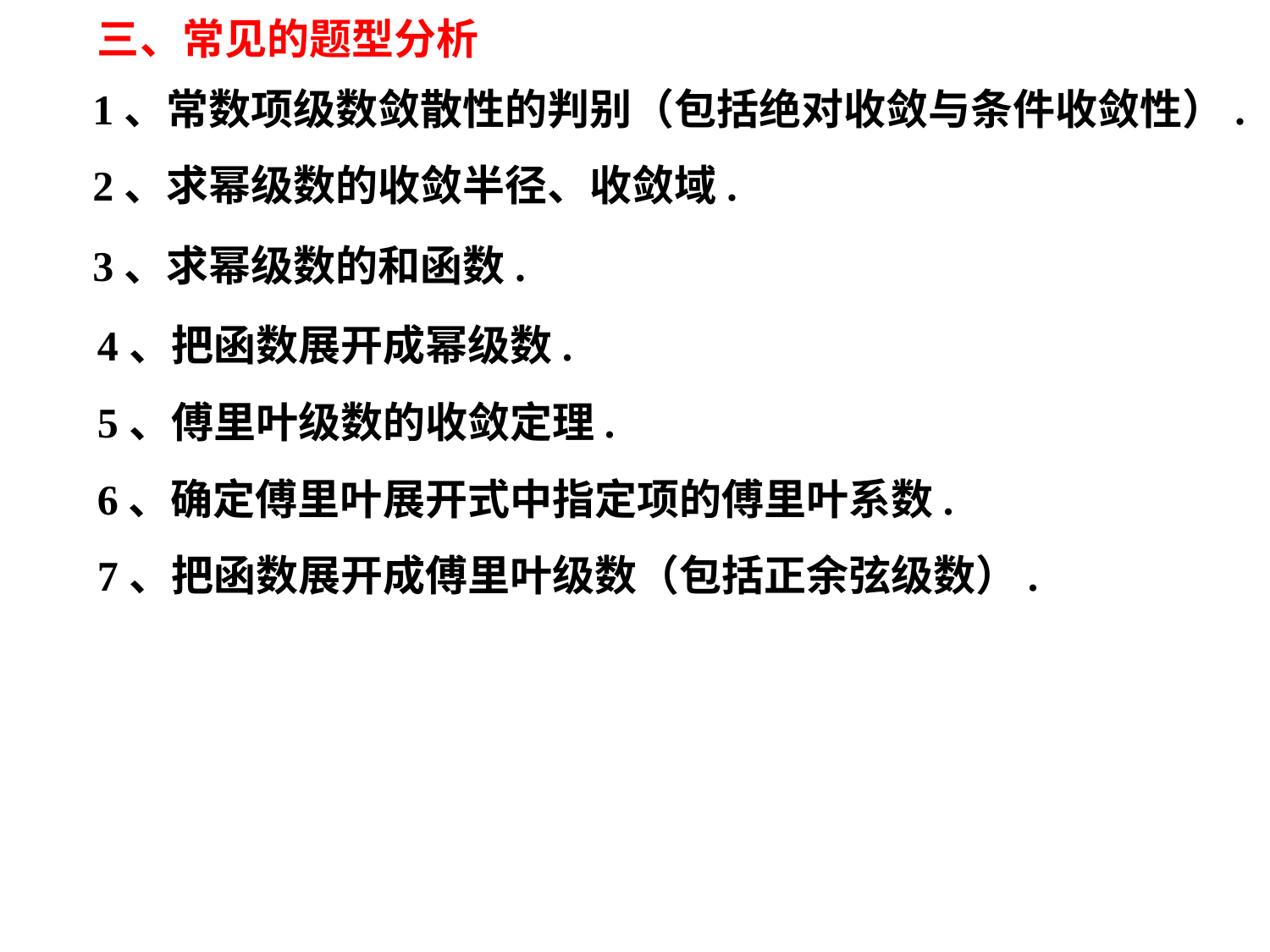

三、常见的题型分析
1、常数项级数敛散性的判别（包括绝对收敛与条件收敛性）.
2、求幂级数的收敛半径、收敛域.
3、求幂级数的和函数.
4、把函数展开成幂级数.
5、傅里叶级数的收敛定理.
6、确定傅里叶展开式中指定项的傅里叶系数.
7、把函数展开成傅里叶级数（包括正余弦级数）.